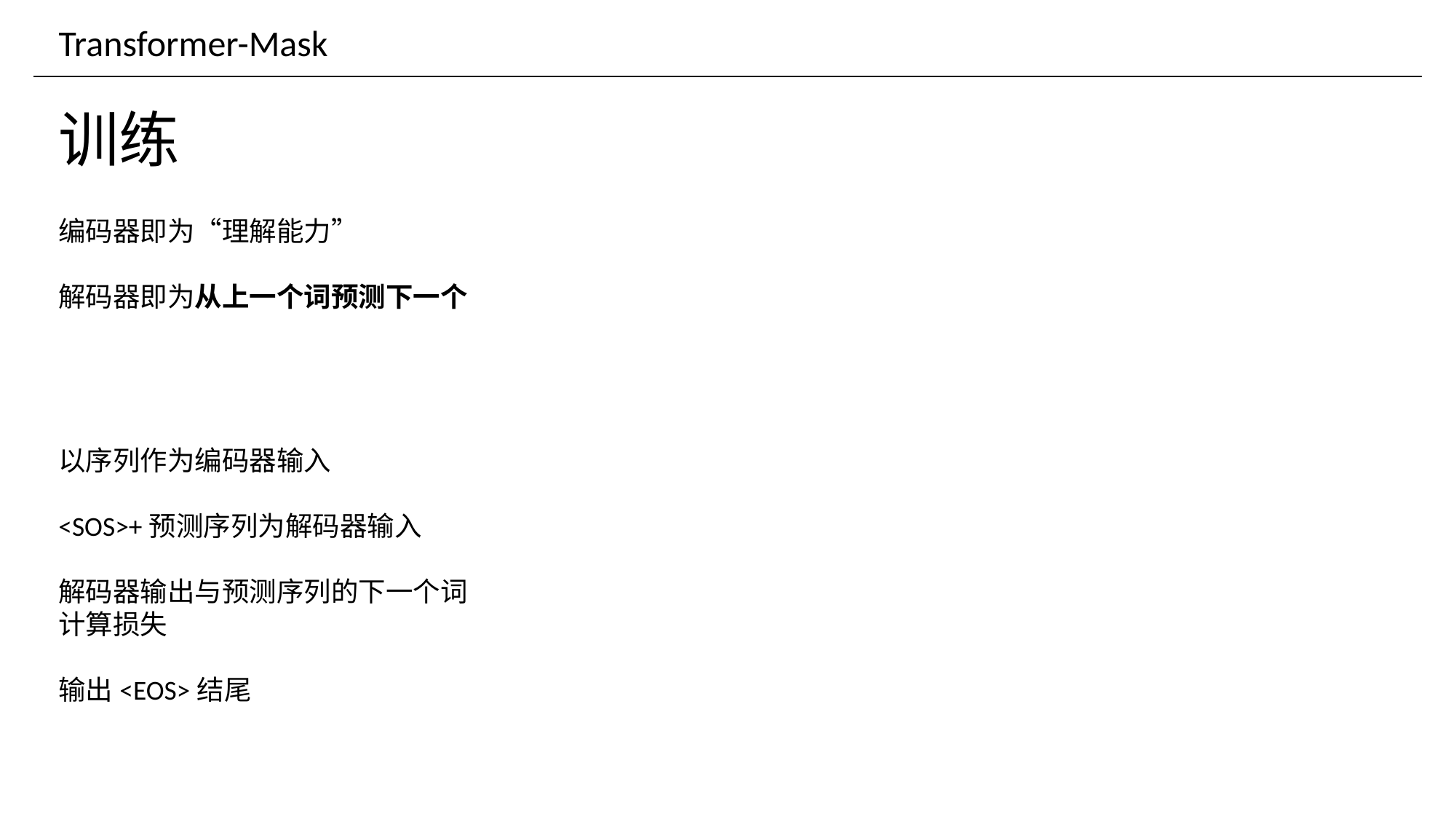

# Transformer-Mask
训练
编码器即为“理解能力”

解码器即为从上一个词预测下一个

以序列作为编码器输入

<SOS>+预测序列为解码器输入

解码器输出与预测序列的下一个词
计算损失

输出<EOS>结尾